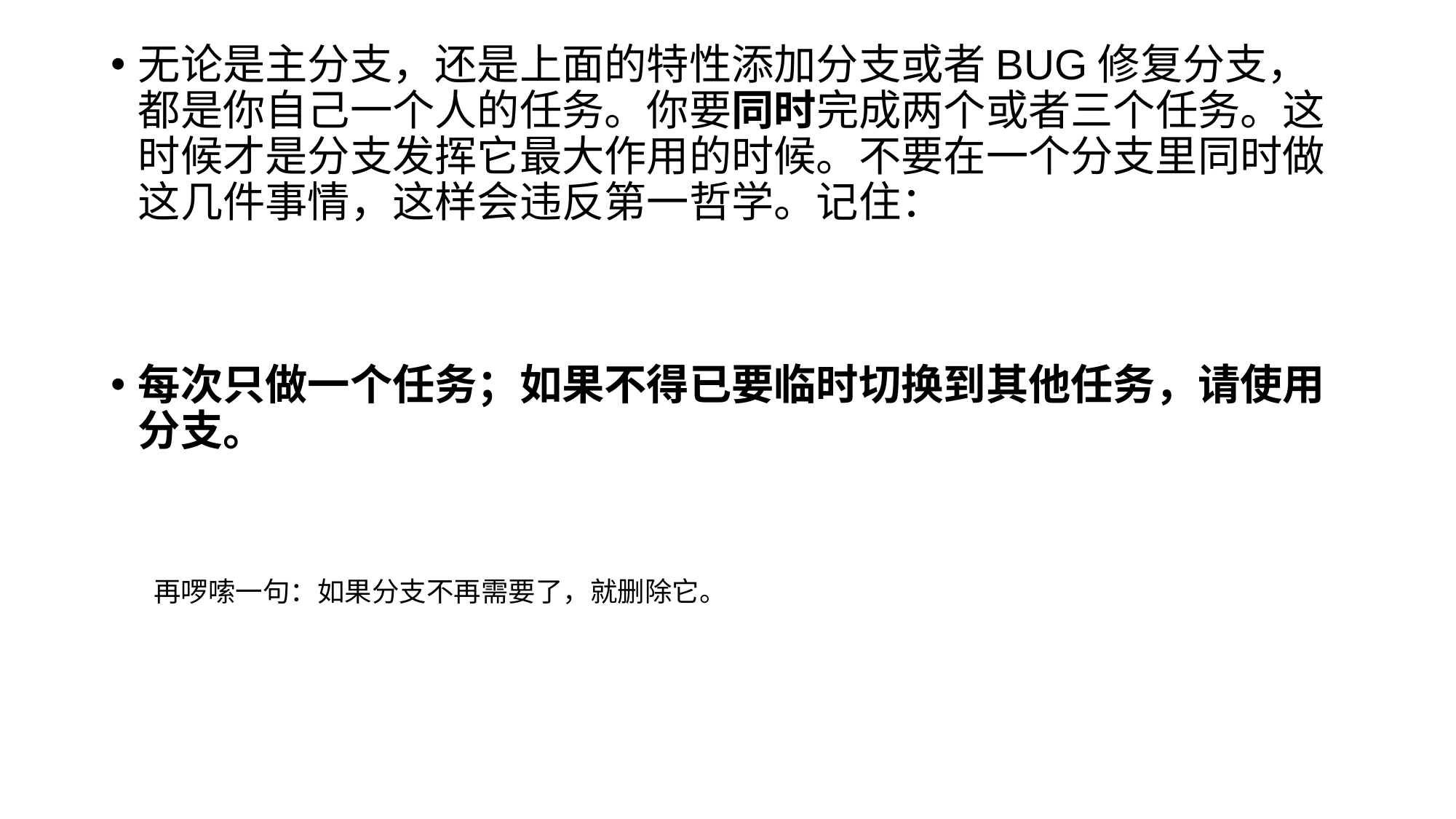

无论是主分支，还是上面的特性添加分支或者BUG修复分支，都是你自己一个人的任务。你要同时完成两个或者三个任务。这时候才是分支发挥它最大作用的时候。不要在一个分支里同时做这几件事情，这样会违反第一哲学。记住：

每次只做一个任务；如果不得已要临时切换到其他任务，请使用分支。

再啰嗦一句：如果分支不再需要了，就删除它。